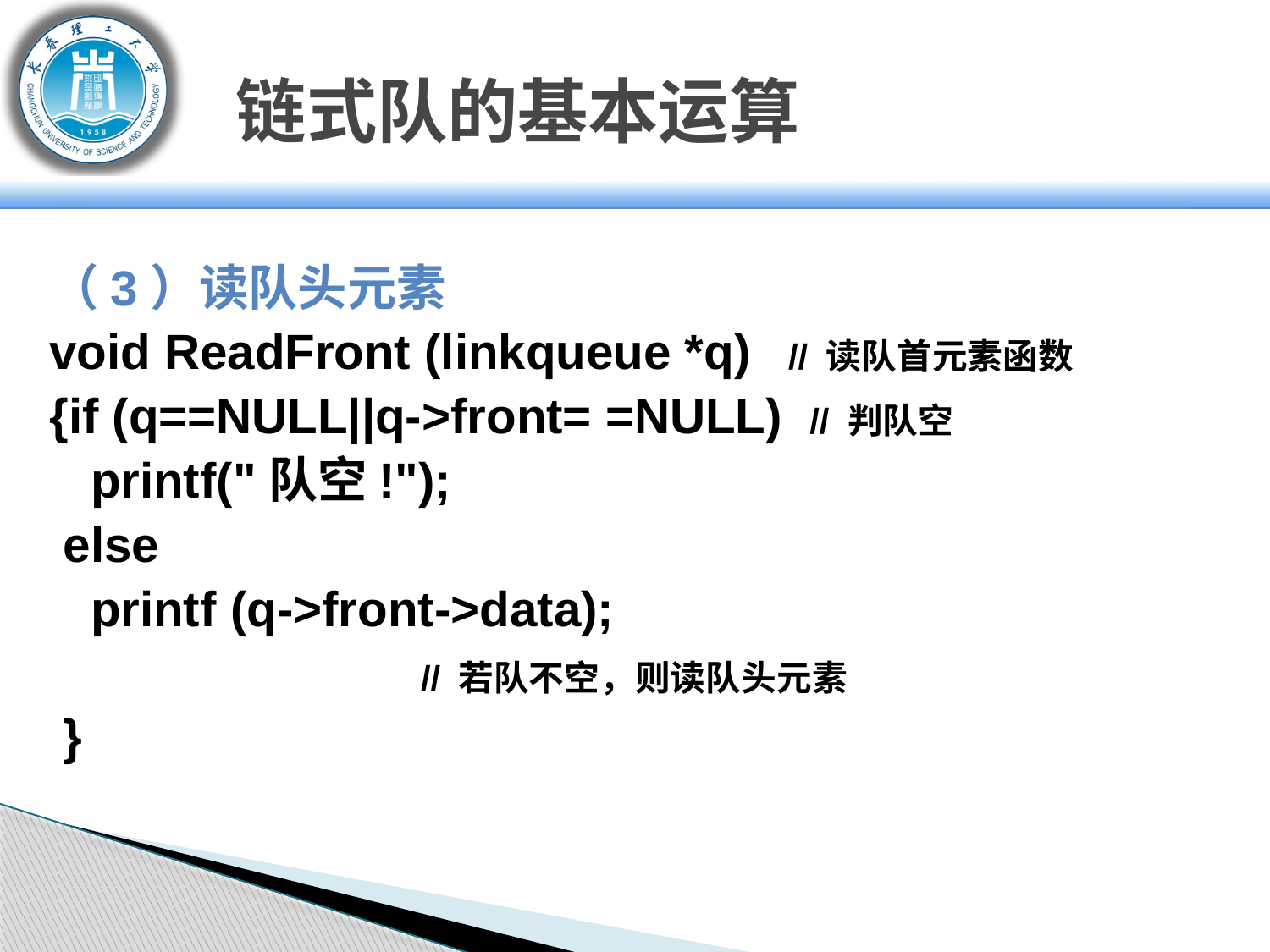

链式队的基本运算

（3）读队头元素
void ReadFront (linkqueue *q)   // 读队首元素函数
{if (q==NULL||q->front= =NULL)  // 判队空
   printf("队空!");
 else
   printf (q->front->data);
                           // 若队不空，则读队头元素
 }